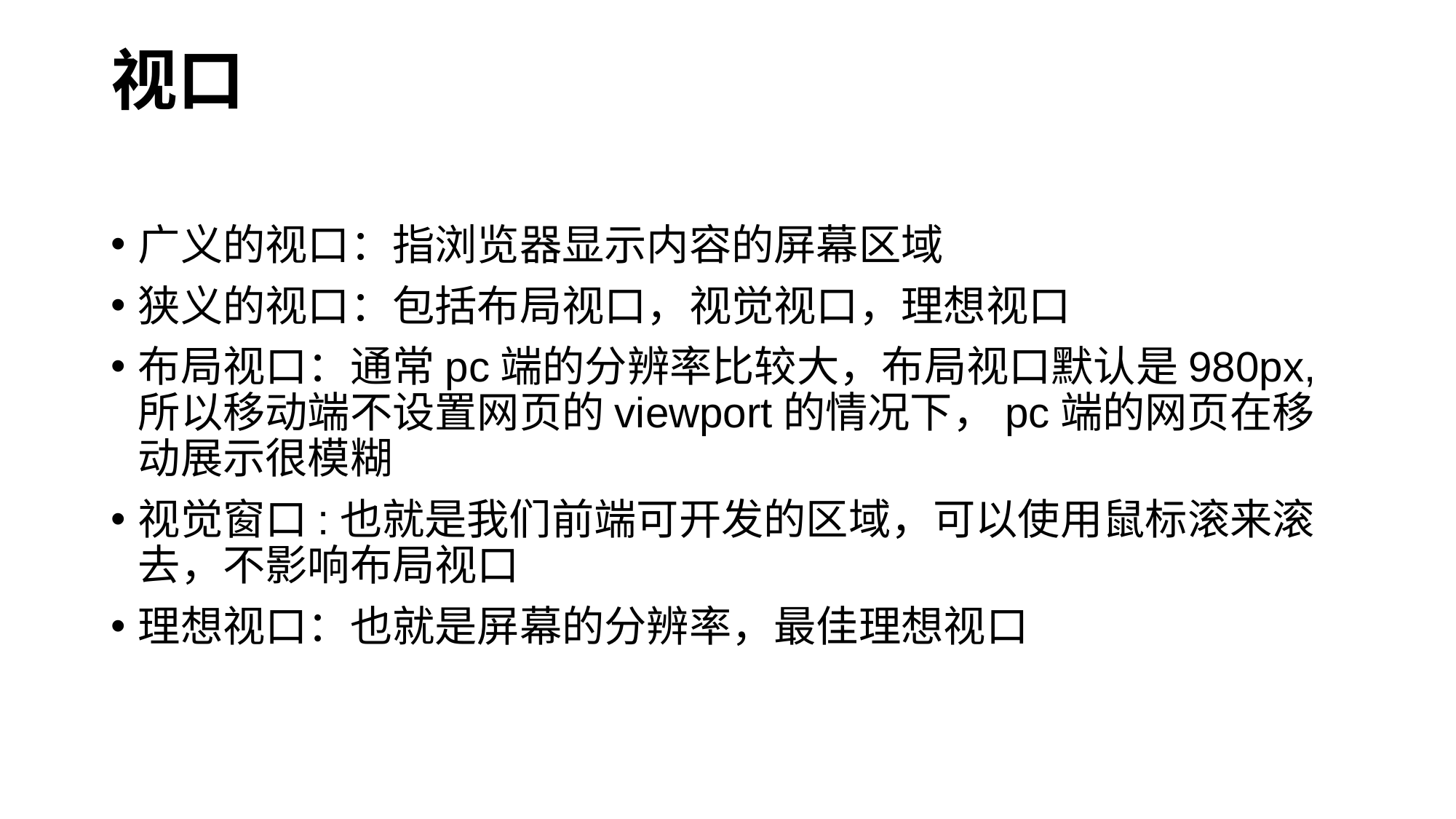

# 视口
广义的视口：指浏览器显示内容的屏幕区域
狭义的视口：包括布局视口，视觉视口，理想视口
布局视口：通常pc端的分辨率比较大，布局视口默认是980px,所以移动端不设置网页的viewport的情况下，pc端的网页在移动展示很模糊
视觉窗口:也就是我们前端可开发的区域，可以使用鼠标滚来滚去，不影响布局视口
理想视口：也就是屏幕的分辨率，最佳理想视口